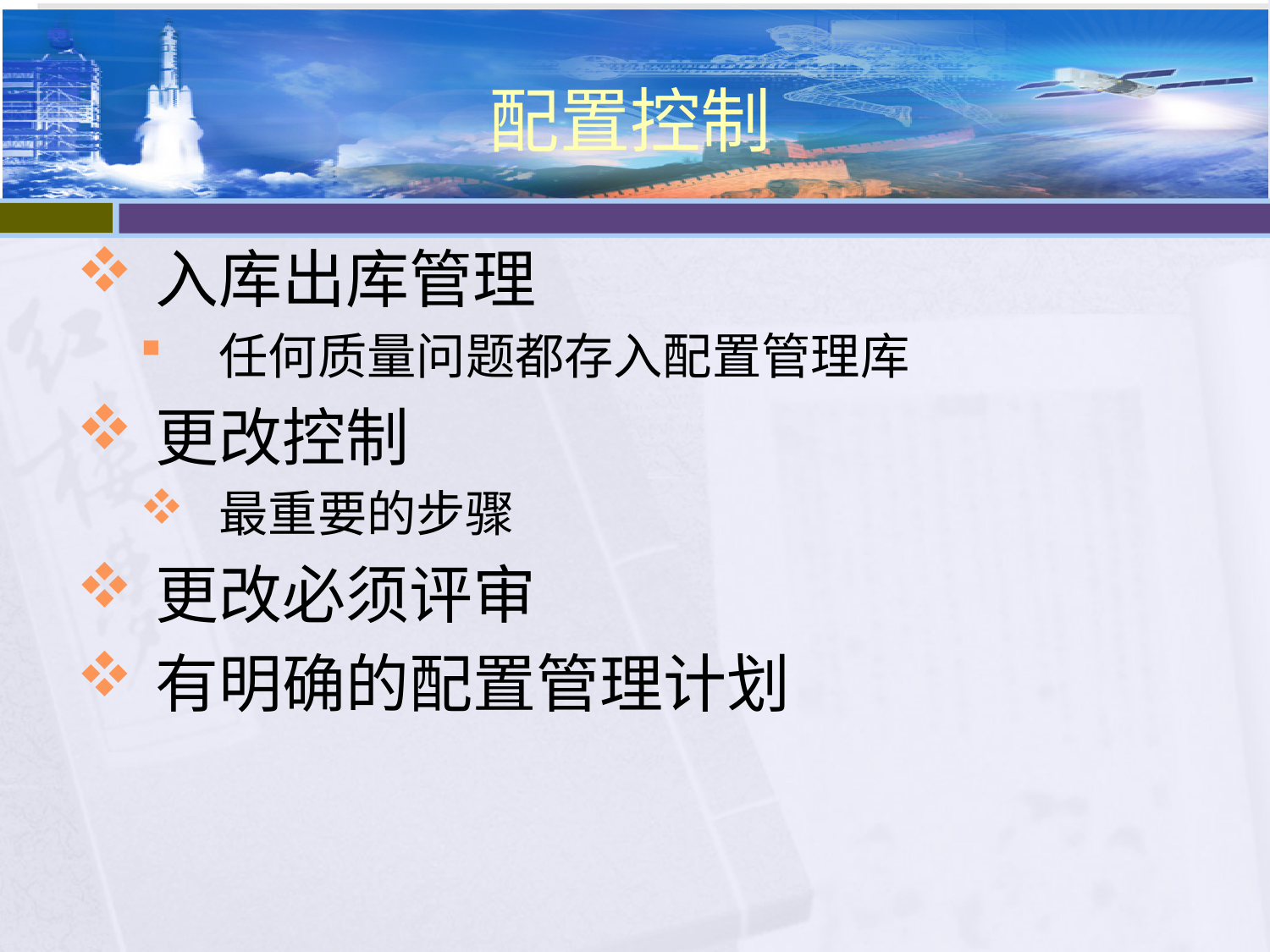

# 配置控制

入库出库管理
任何质量问题都存入配置管理库
更改控制
最重要的步骤
更改必须评审
有明确的配置管理计划